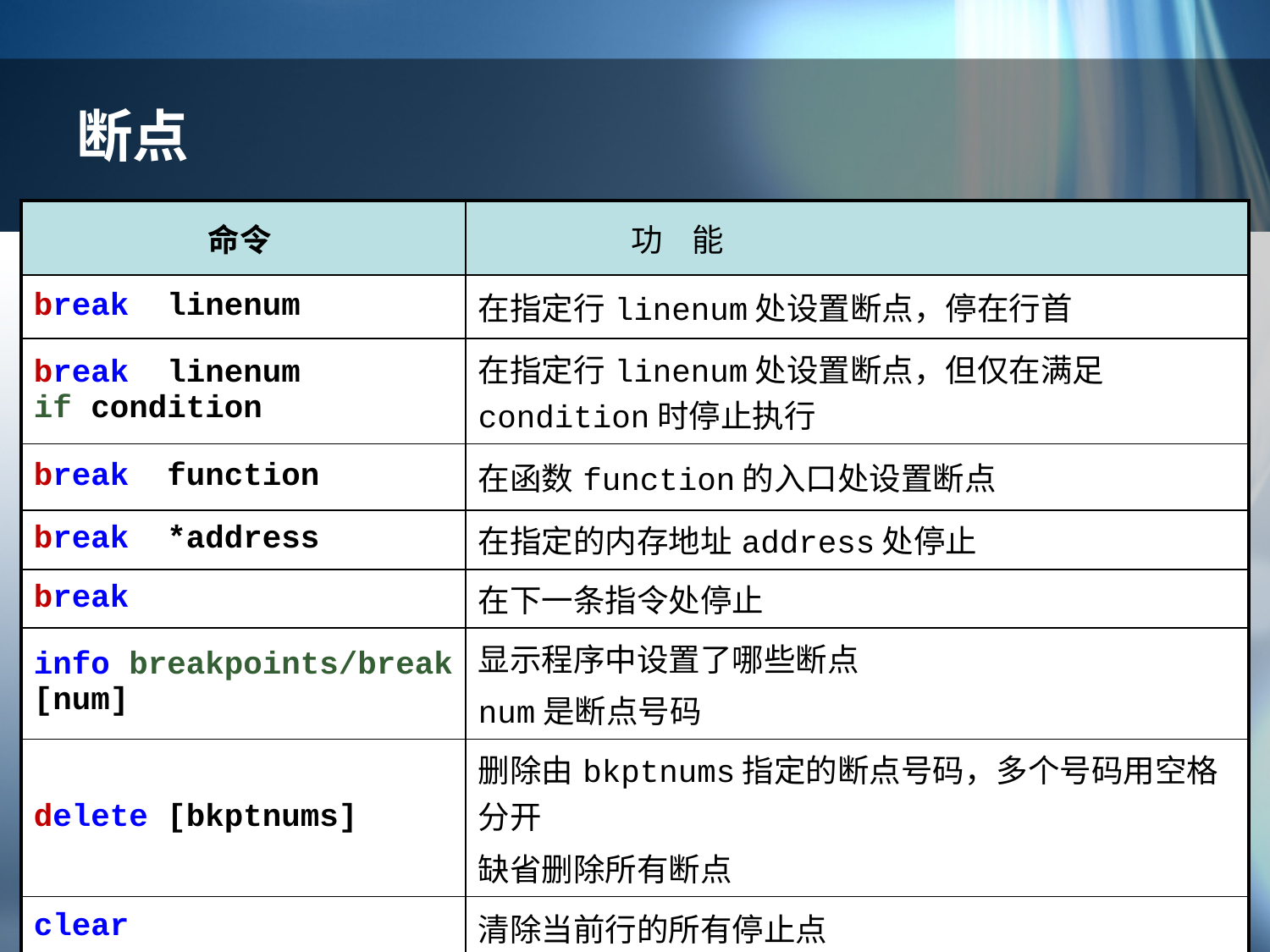

# 断点
| 命令 | 功 能 |
| --- | --- |
| break linenum | 在指定行linenum处设置断点，停在行首 |
| break linenum if condition | 在指定行linenum处设置断点，但仅在满足condition时停止执行 |
| break function | 在函数function的入口处设置断点 |
| break \*address | 在指定的内存地址address处停止 |
| break | 在下一条指令处停止 |
| info breakpoints/break [num] | 显示程序中设置了哪些断点 num是断点号码 |
| delete [bkptnums] | 删除由bkptnums指定的断点号码，多个号码用空格分开 缺省删除所有断点 |
| clear | 清除当前行的所有停止点 |